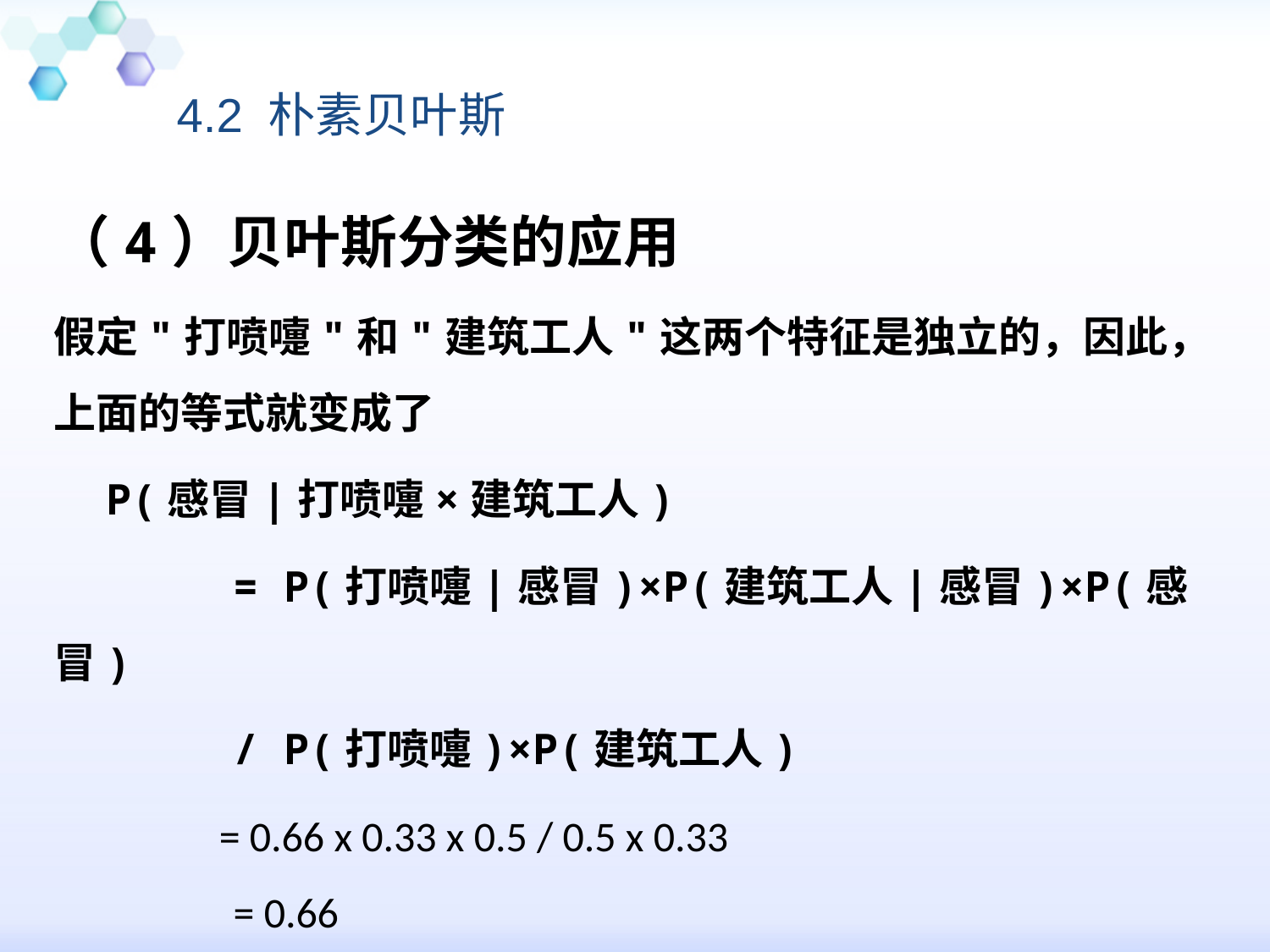

#
4.2 朴素贝叶斯
（4）贝叶斯分类的应用
假定"打喷嚏"和"建筑工人"这两个特征是独立的，因此，上面的等式就变成了
　P(感冒|打喷嚏×建筑工人)
　　　　= P(打喷嚏|感冒)×P(建筑工人|感冒)×P(感冒)
　　　　/ P(打喷嚏)×P(建筑工人)
	    = 0.66 x 0.33 x 0.5 / 0.5 x 0.33 
　　　　= 0.66

14